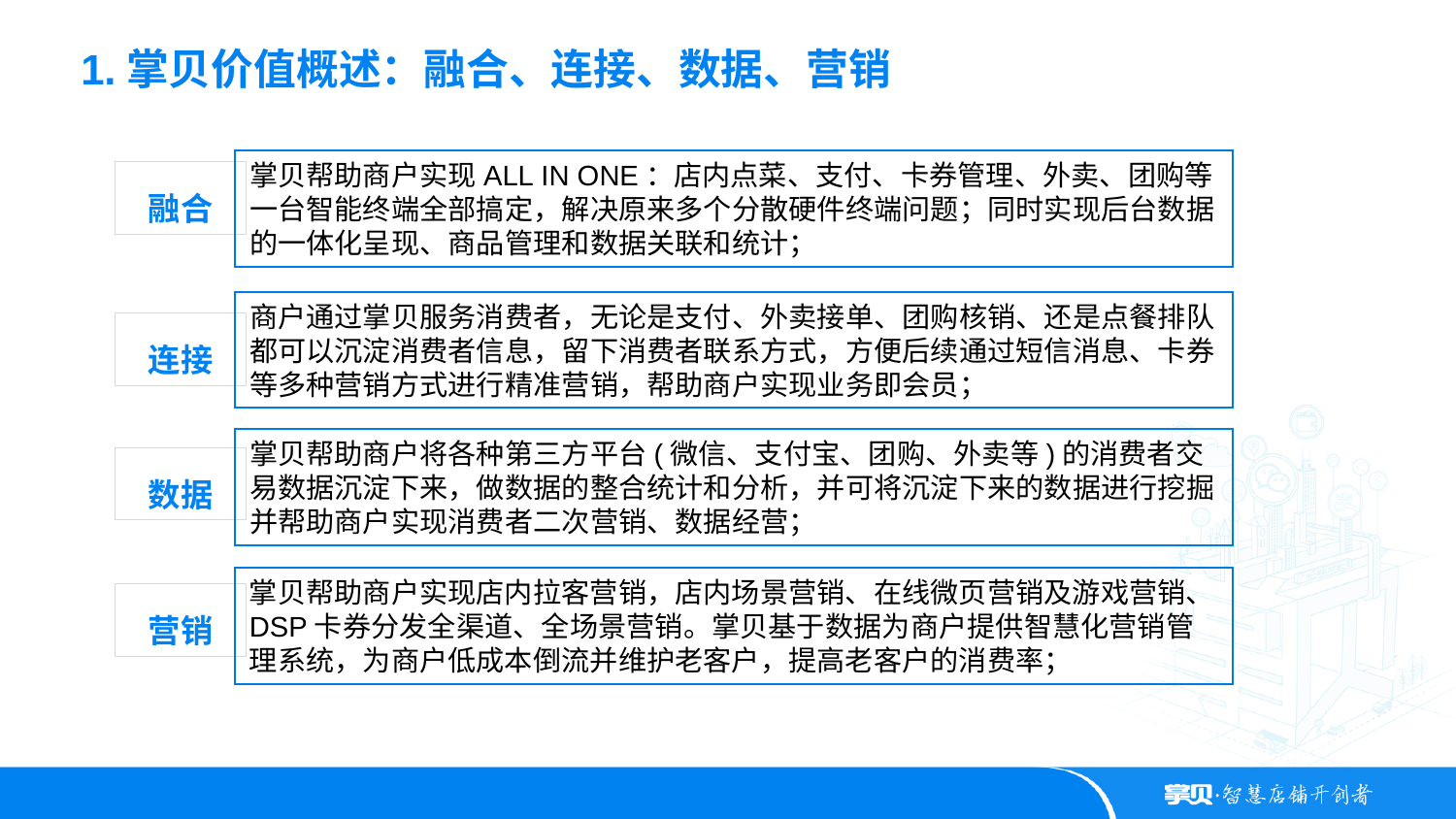

1.掌贝价值概述：融合、连接、数据、营销
掌贝帮助商户实现ALL IN ONE：店内点菜、支付、卡券管理、外卖、团购等一台智能终端全部搞定，解决原来多个分散硬件终端问题；同时实现后台数据的一体化呈现、商品管理和数据关联和统计；
融合
商户通过掌贝服务消费者，无论是支付、外卖接单、团购核销、还是点餐排队都可以沉淀消费者信息，留下消费者联系方式，方便后续通过短信消息、卡券等多种营销方式进行精准营销，帮助商户实现业务即会员；
连接
掌贝帮助商户将各种第三方平台(微信、支付宝、团购、外卖等)的消费者交易数据沉淀下来，做数据的整合统计和分析，并可将沉淀下来的数据进行挖掘并帮助商户实现消费者二次营销、数据经营；
数据
掌贝帮助商户实现店内拉客营销，店内场景营销、在线微页营销及游戏营销、DSP卡券分发全渠道、全场景营销。掌贝基于数据为商户提供智慧化营销管理系统，为商户低成本倒流并维护老客户，提高老客户的消费率；
营销